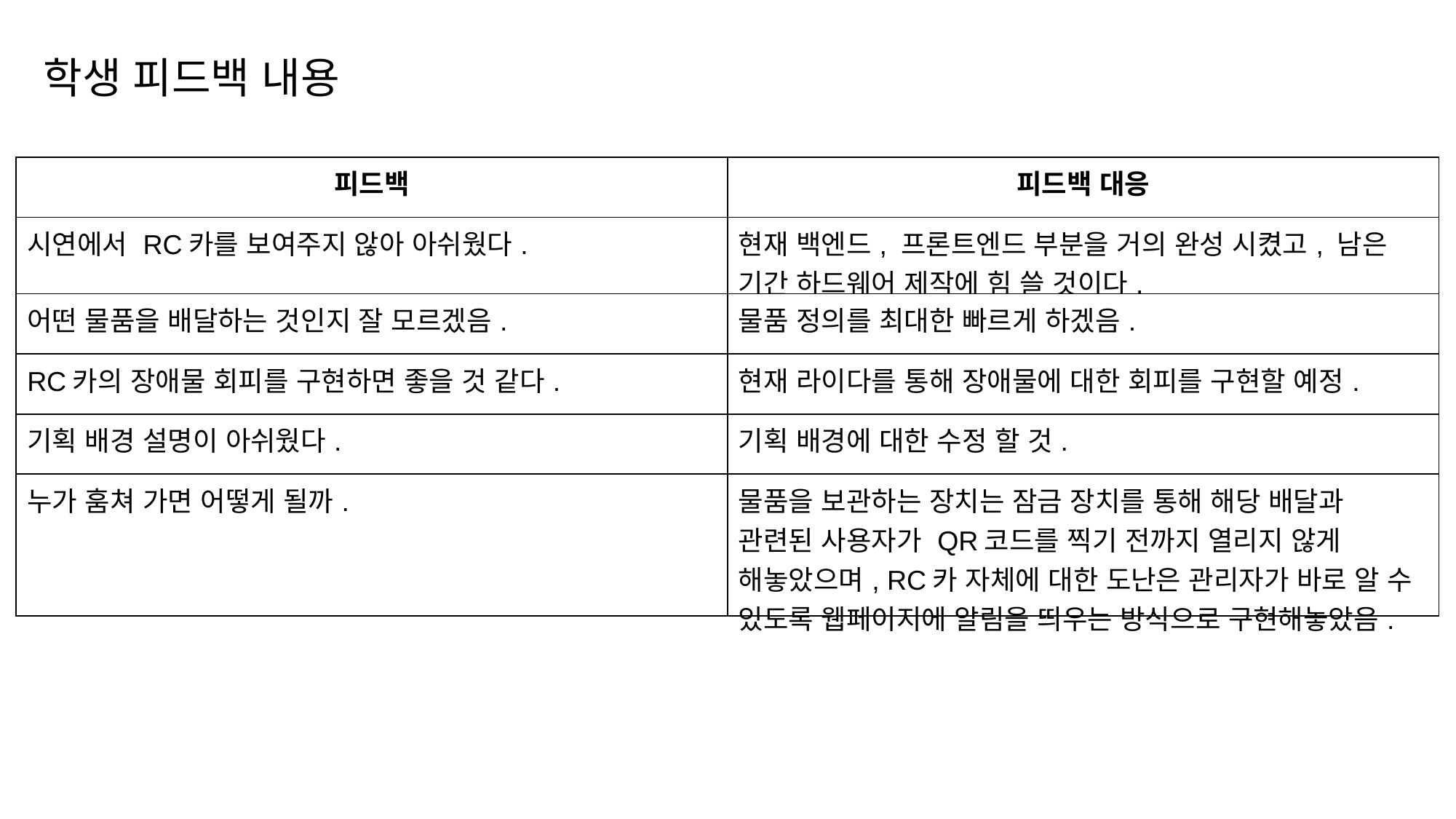

학생 피드백 내용
| 피드백 | 피드백 대응 |
| --- | --- |
| 시연에서 RC카를 보여주지 않아 아쉬웠다. | 현재 백엔드, 프론트엔드 부분을 거의 완성 시켰고, 남은 기간 하드웨어 제작에 힘 쓸 것이다. |
| 어떤 물품을 배달하는 것인지 잘 모르겠음. | 물품 정의를 최대한 빠르게 하겠음. |
| RC카의 장애물 회피를 구현하면 좋을 것 같다. | 현재 라이다를 통해 장애물에 대한 회피를 구현할 예정. |
| 기획 배경 설명이 아쉬웠다. | 기획 배경에 대한 수정 할 것. |
| 누가 훔쳐 가면 어떻게 될까. | 물품을 보관하는 장치는 잠금 장치를 통해 해당 배달과 관련된 사용자가 QR코드를 찍기 전까지 열리지 않게 해놓았으며, RC카 자체에 대한 도난은 관리자가 바로 알 수 있도록 웹페이지에 알림을 띄우는 방식으로 구현해놓았음. |